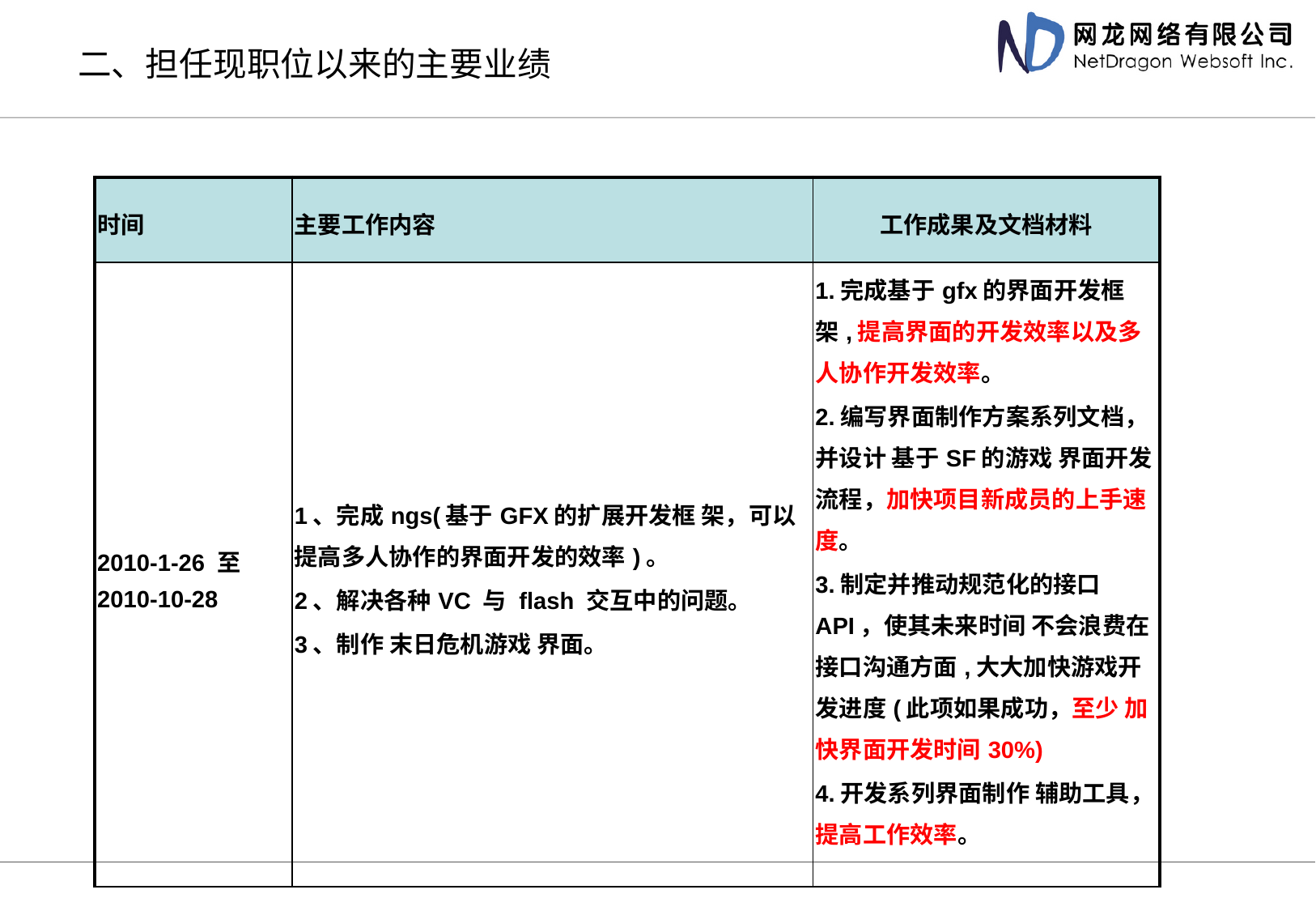

# 二、担任现职位以来的主要业绩

| 时间 | 主要工作内容 | 工作成果及文档材料 |
| --- | --- | --- |
| 2010-1-26 至 2010-10-28 | 1、完成ngs(基于GFX的扩展开发框 架，可以提高多人协作的界面开发的效率)。 2、解决各种VC 与 flash 交互中的问题。 3、制作 末日危机游戏 界面。 | 1.完成基于gfx的界面开发框架,提高界面的开发效率以及多人协作开发效率。 2.编写界面制作方案系列文档，并设计 基于SF的游戏 界面开发流程，加快项目新成员的上手速度。 3.制定并推动规范化的接口API，使其未来时间 不会浪费在接口沟通方面,大大加快游戏开发进度(此项如果成功，至少 加快界面开发时间30%) 4.开发系列界面制作 辅助工具，提高工作效率。 |